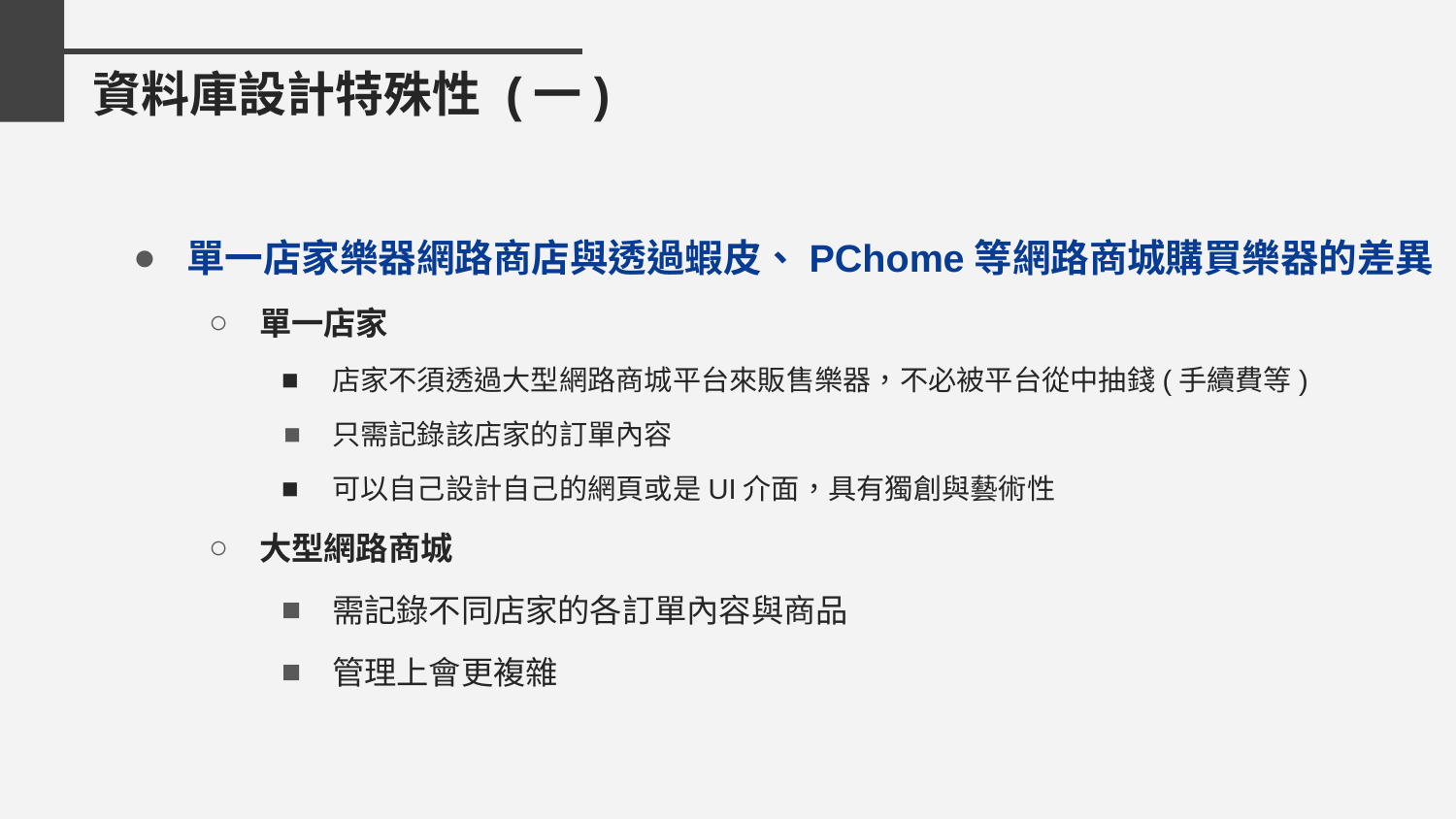

資料庫設計特殊性 (一)
單一店家樂器網路商店與透過蝦皮、PChome等網路商城購買樂器的差異
單一店家
店家不須透過大型網路商城平台來販售樂器，不必被平台從中抽錢(手續費等)
只需記錄該店家的訂單內容
可以自己設計自己的網頁或是UI介面，具有獨創與藝術性
大型網路商城
需記錄不同店家的各訂單內容與商品
管理上會更複雜